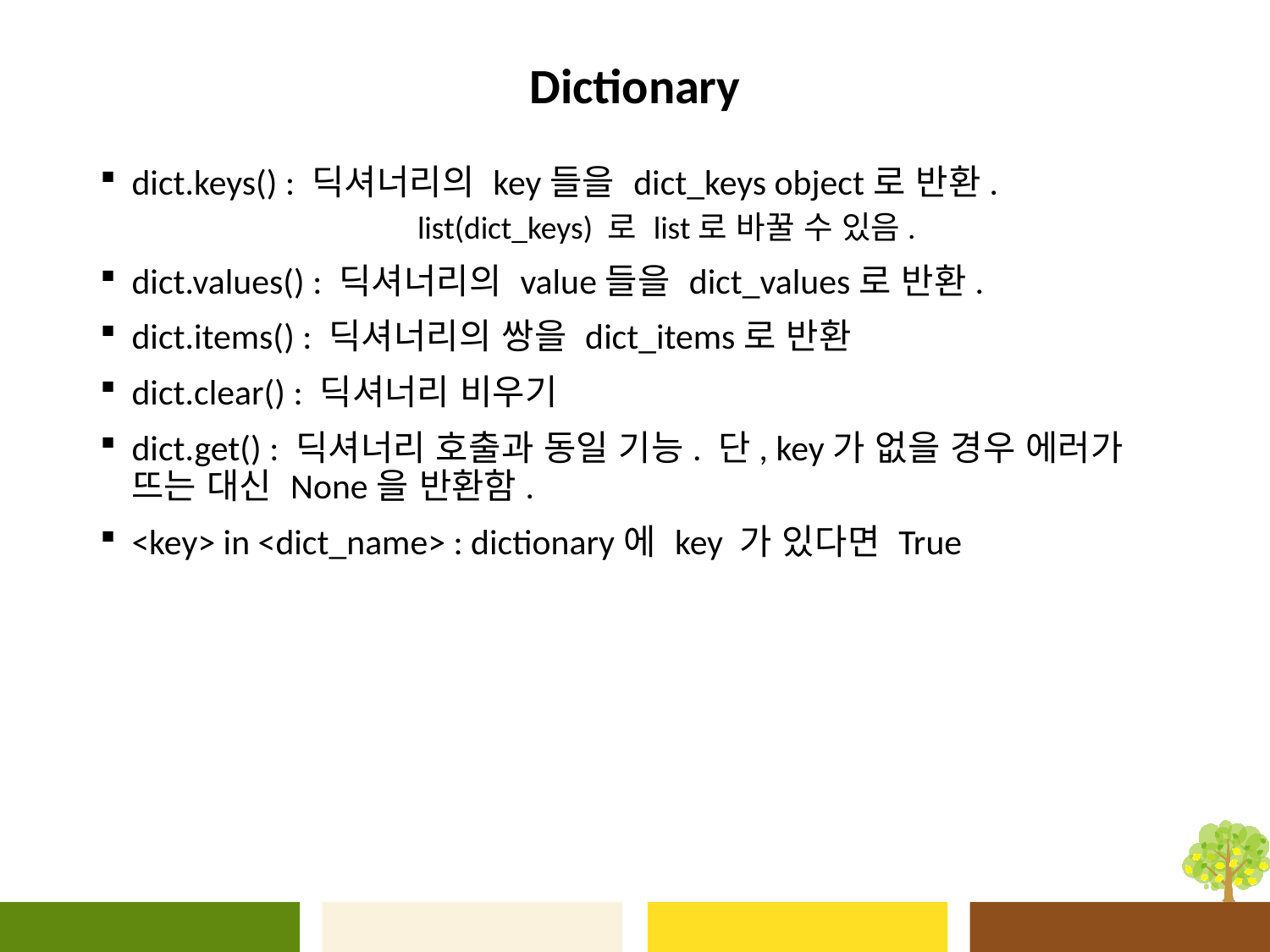

# Dictionary
dict.keys() : 딕셔너리의 key들을 dict_keys object로 반환.
		list(dict_keys) 로 list로 바꿀 수 있음.
dict.values() : 딕셔너리의 value들을 dict_values로 반환.
dict.items() : 딕셔너리의 쌍을 dict_items로 반환
dict.clear() : 딕셔너리 비우기
dict.get() : 딕셔너리 호출과 동일 기능. 단, key가 없을 경우 에러가 뜨는 대신 None을 반환함.
<key> in <dict_name> : dictionary에 key 가 있다면 True